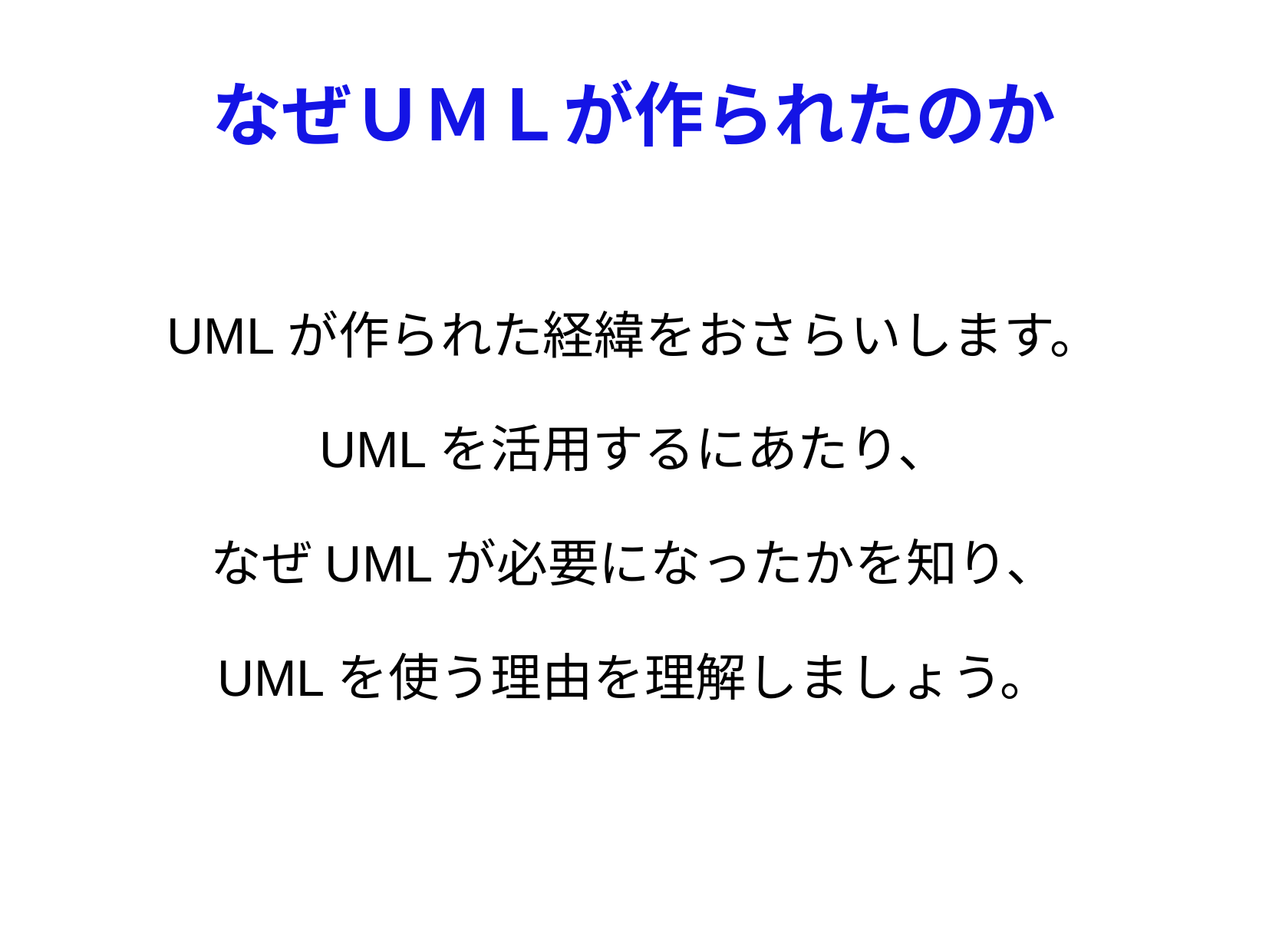

# なぜＵＭＬが作られたのか
UMLが作られた経緯をおさらいします。

UMLを活用するにあたり、

なぜUMLが必要になったかを知り、

UMLを使う理由を理解しましょう。